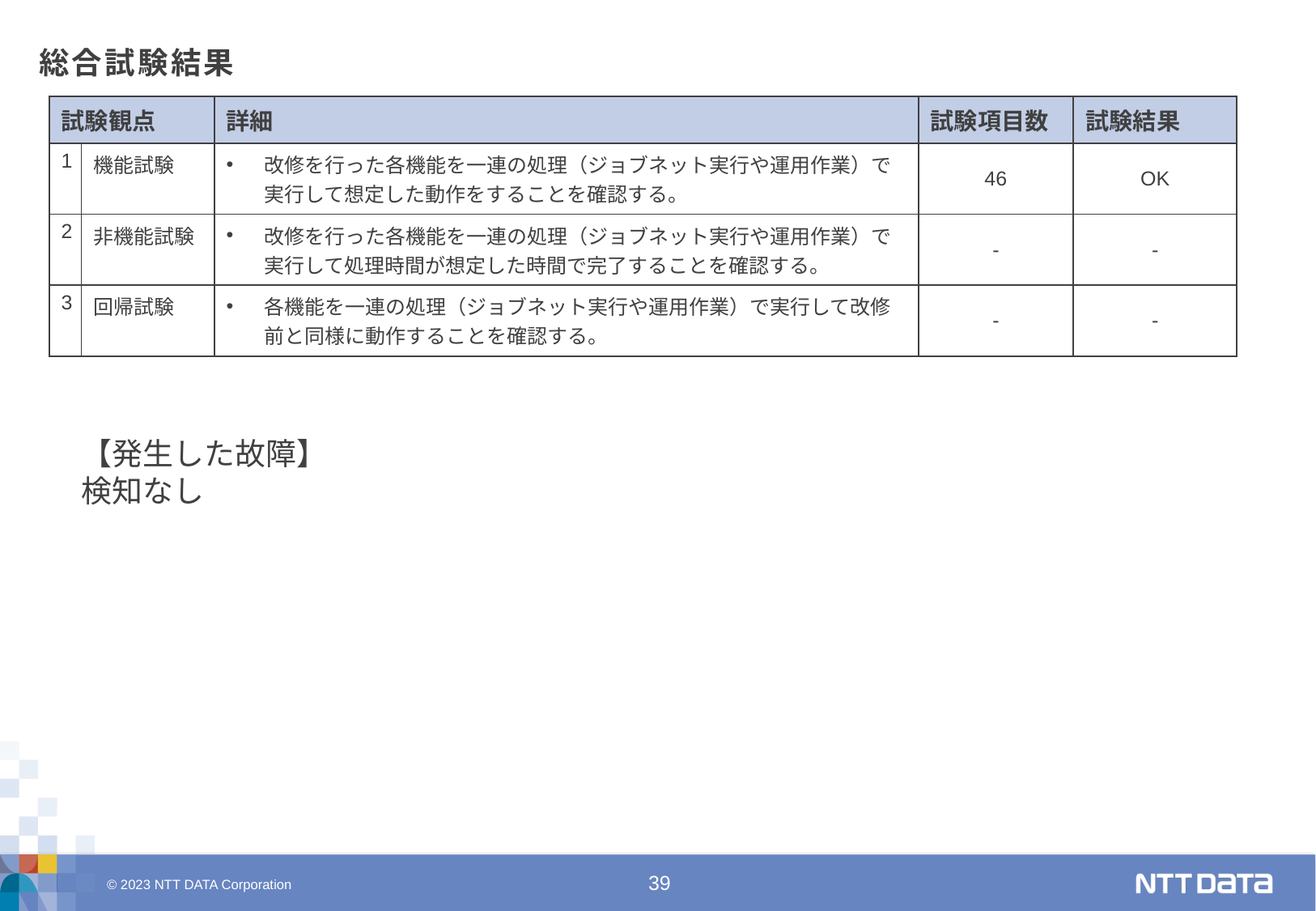

# 総合試験結果

| 試験観点 |  | 詳細 | 試験項目数 | 試験結果 |
| --- | --- | --- | --- | --- |
| 1 | 機能試験 | 改修を行った各機能を一連の処理（ジョブネット実行や運用作業）で実行して想定した動作をすることを確認する。 | 46 | OK |
| 2 | 非機能試験 | 改修を行った各機能を一連の処理（ジョブネット実行や運用作業）で実行して処理時間が想定した時間で完了することを確認する。 | - | - |
| 3 | 回帰試験 | 各機能を一連の処理（ジョブネット実行や運用作業）で実行して改修前と同様に動作することを確認する。 | - | - |

【発生した故障】
検知なし